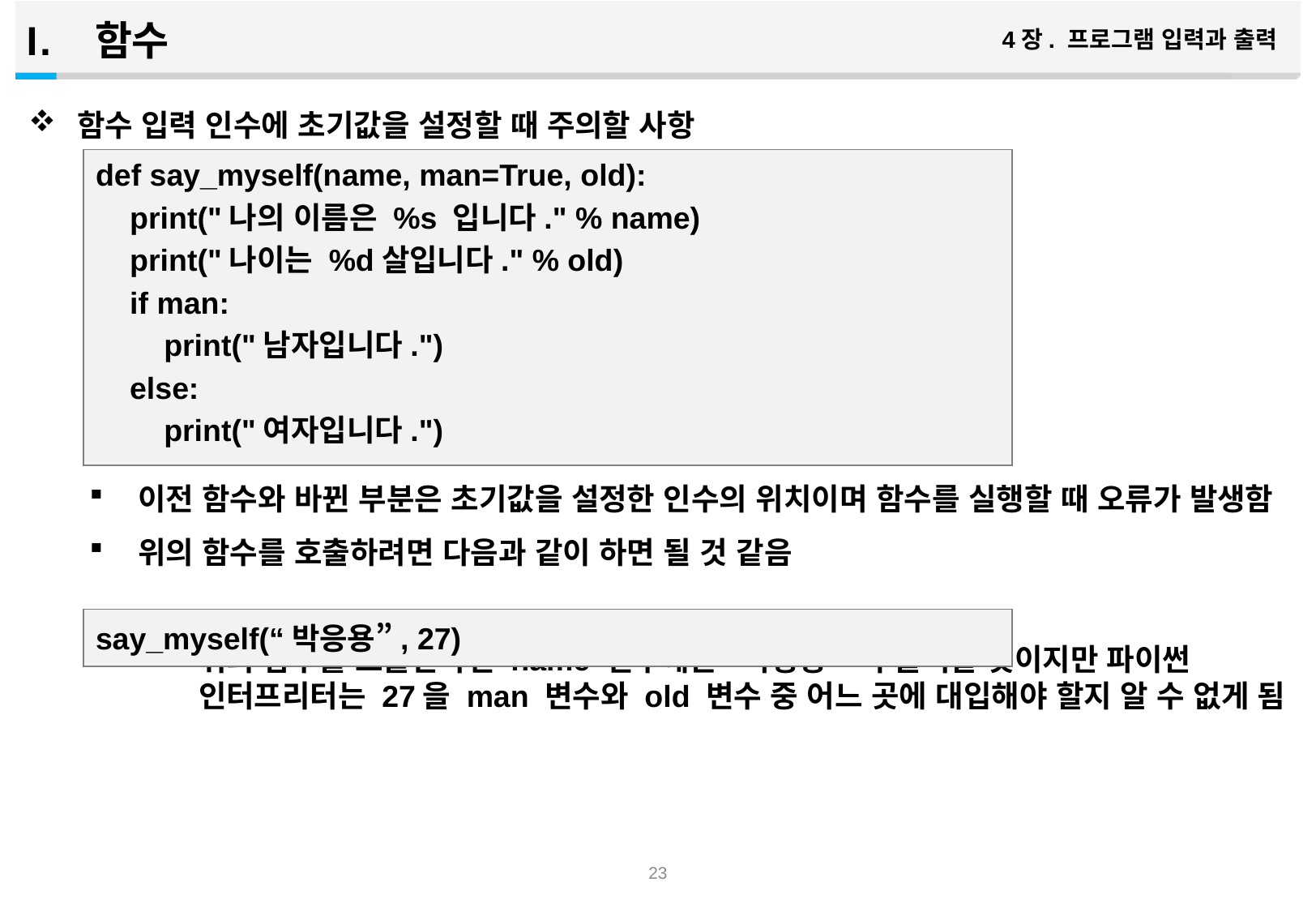

함수
4장. 프로그램 입력과 출력
함수 입력 인수에 초기값을 설정할 때 주의할 사항

위의 함수는 입력 인수가 name, old, man=True 이렇게 3개임
이전 함수와 바뀐 부분은 초기값을 설정한 인수의 위치이며 함수를 실행할 때 오류가 발생함
위의 함수를 호출하려면 다음과 같이 하면 될 것 같음

위의 함수를 호출한다면 name 변수에는 “박응용＂이 들어갈 것이지만 파이썬 인터프리터는 27을 man 변수와 old 변수 중 어느 곳에 대입해야 할지 알 수 없게 됨

def say_myself(name, man=True, old):
    print("나의 이름은 %s 입니다." % name)
    print("나이는 %d살입니다." % old)
    if man:
        print("남자입니다.")
    else:
        print("여자입니다.")

say_myself(“박응용”, 27)
23